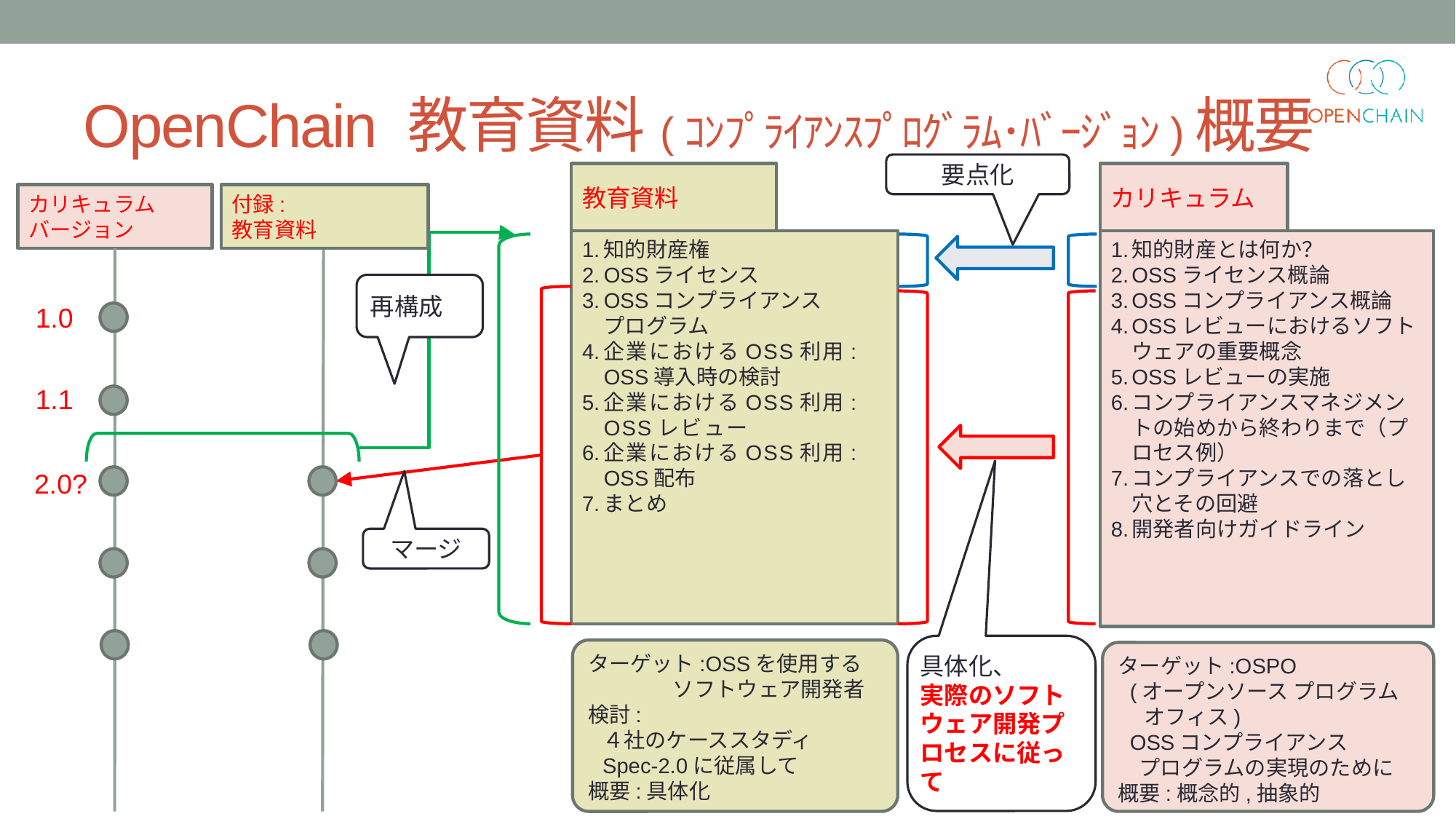

# OpenChain 教育資料(ｺﾝﾌﾟﾗｲｱﾝｽﾌﾟﾛｸﾞﾗﾑ･ﾊﾞｰｼﾞｮﾝ)概要
要点化
教育資料
カリキュラム
カリキュラム
バージョン
付録:
教育資料
知的財産権
OSSライセンス
OSSコンプライアンス
プログラム
企業におけるOSS利用:
OSS導入時の検討
企業におけるOSS利用:
OSSレビュー
企業におけるOSS利用:
OSS配布
まとめ
知的財産とは何か？
OSSライセンス概論
OSSコンプライアンス概論
OSSレビューにおけるソフトウェアの重要概念
OSSレビューの実施
コンプライアンスマネジメントの始めから終わりまで（プロセス例）
コンプライアンスでの落とし穴とその回避
開発者向けガイドライン

再構成

1.0

1.1

2.0?

マージ

具体化、
実際のソフトウェア開発プロセスに従って
ターゲット:OSSを使用する
　　　　ソフトウェア開発者
検討:
  ４社のケーススタディ
  Spec-2.0に従属して
概要:具体化

ターゲット:OSPO
  (オープンソース プログラム
　 オフィス)
  OSSコンプライアンス
　プログラムの実現のために
概要:概念的,抽象的